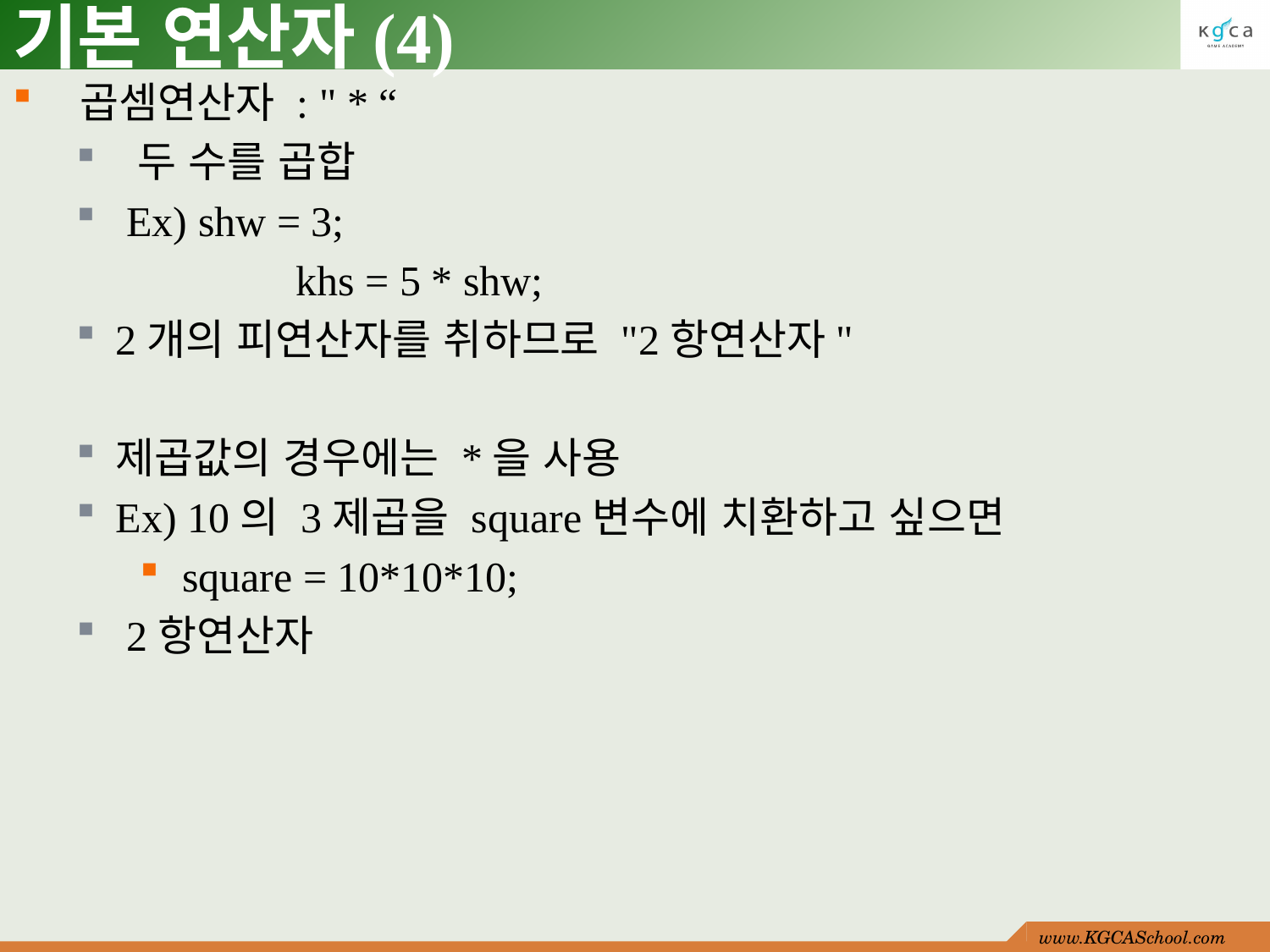

# 기본 연산자(4)
 곱셈연산자 : " * “
 두 수를 곱합
 Ex) shw = 3;
		     khs = 5 * shw;
2개의 피연산자를 취하므로 "2항연산자"

제곱값의 경우에는 *을 사용
Ex) 10의 3제곱을 square변수에 치환하고 싶으면
 square = 10*10*10;
 2항연산자